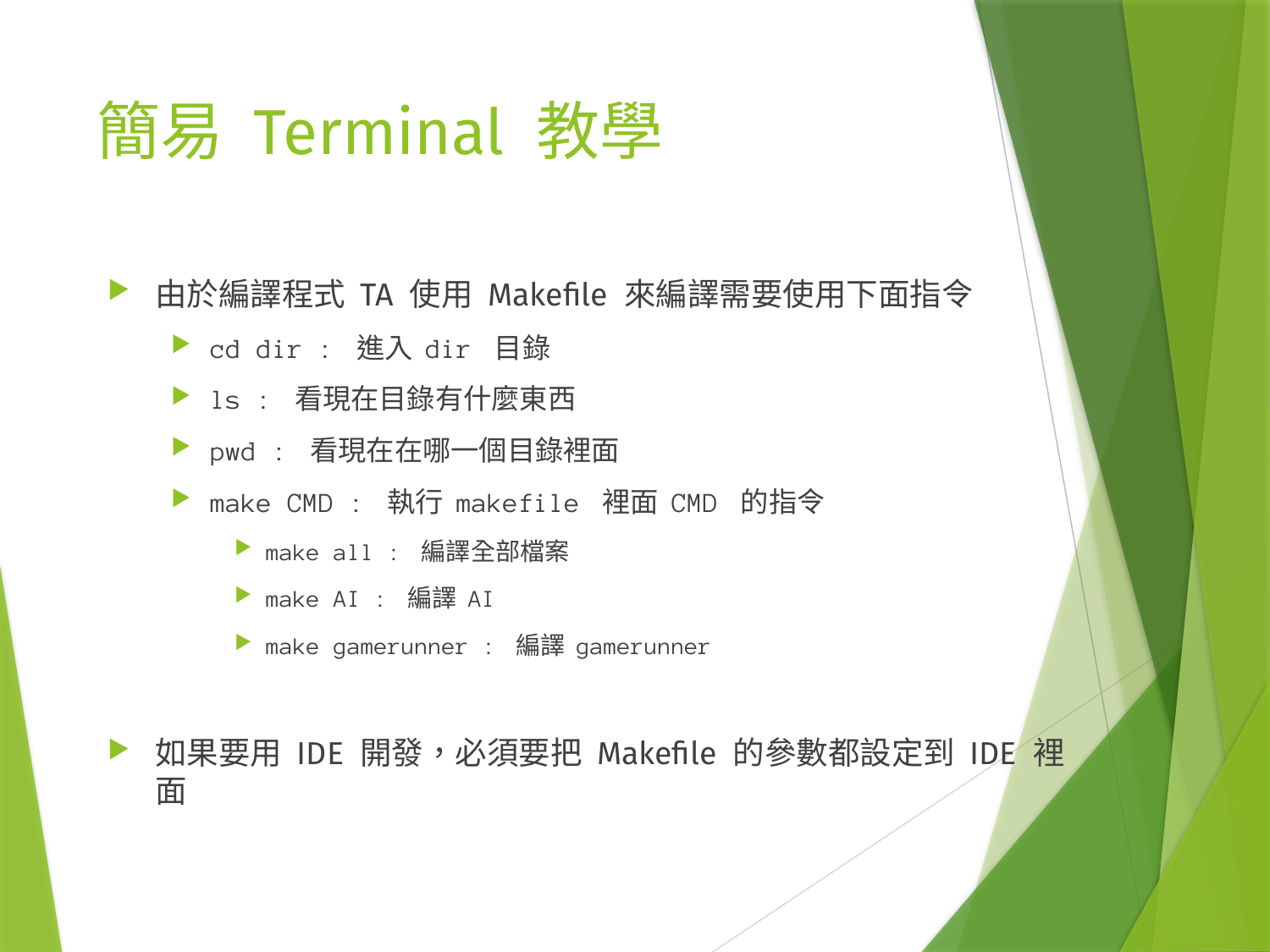

# 簡易 Terminal 教學
由於編譯程式 TA 使用 Makefile 來編譯需要使用下面指令
cd dir : 進入 dir 目錄
ls : 看現在目錄有什麼東西
pwd : 看現在在哪一個目錄裡面
make CMD : 執行 makefile 裡面 CMD 的指令
make all : 編譯全部檔案
make AI : 編譯 AI
make gamerunner : 編譯 gamerunner

如果要用 IDE 開發，必須要把 Makefile 的參數都設定到 IDE 裡面